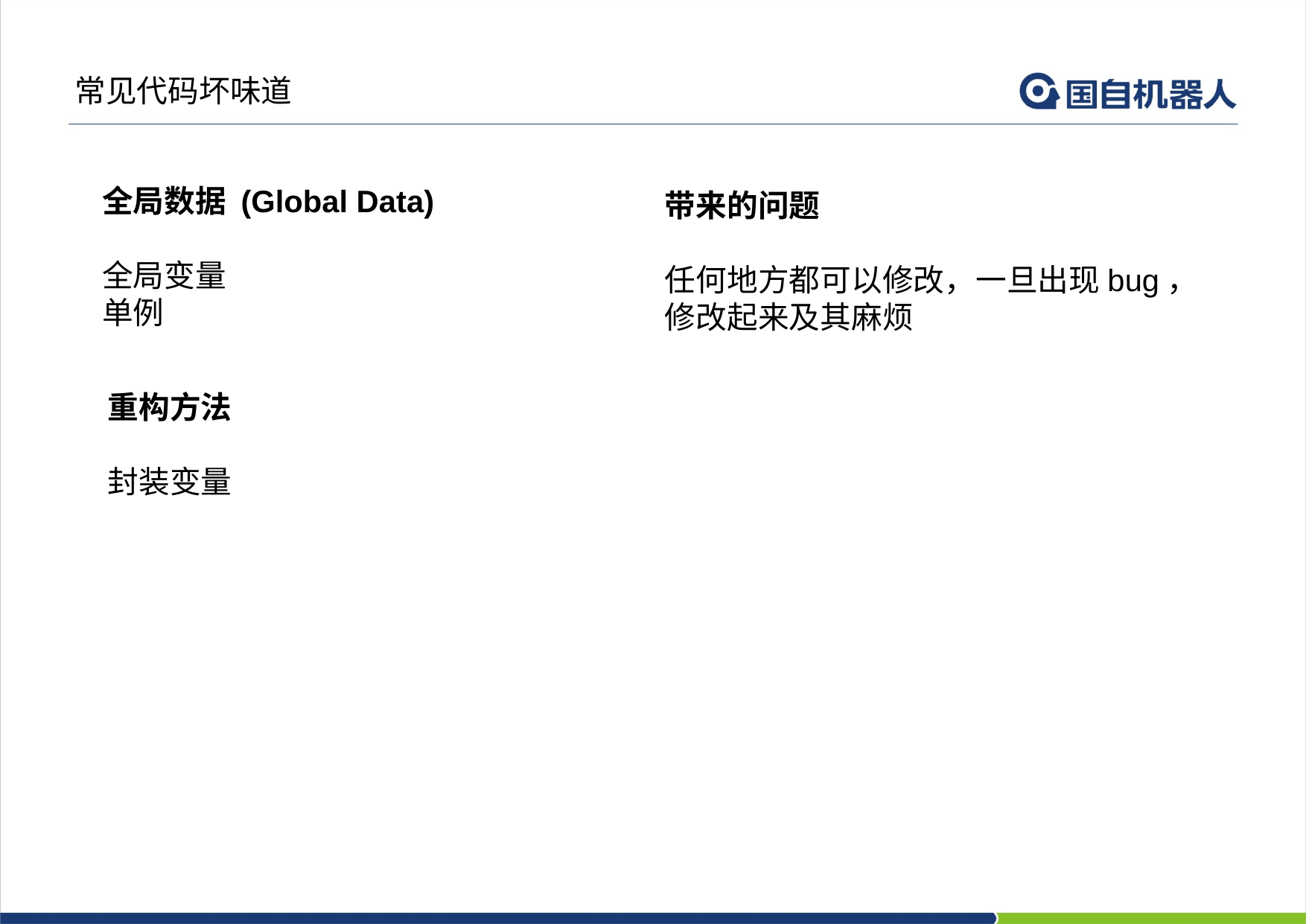

常见代码坏味道
全局数据 (Global Data)

全局变量
单例
带来的问题

任何地方都可以修改，一旦出现bug，
修改起来及其麻烦

重构方法

封装变量